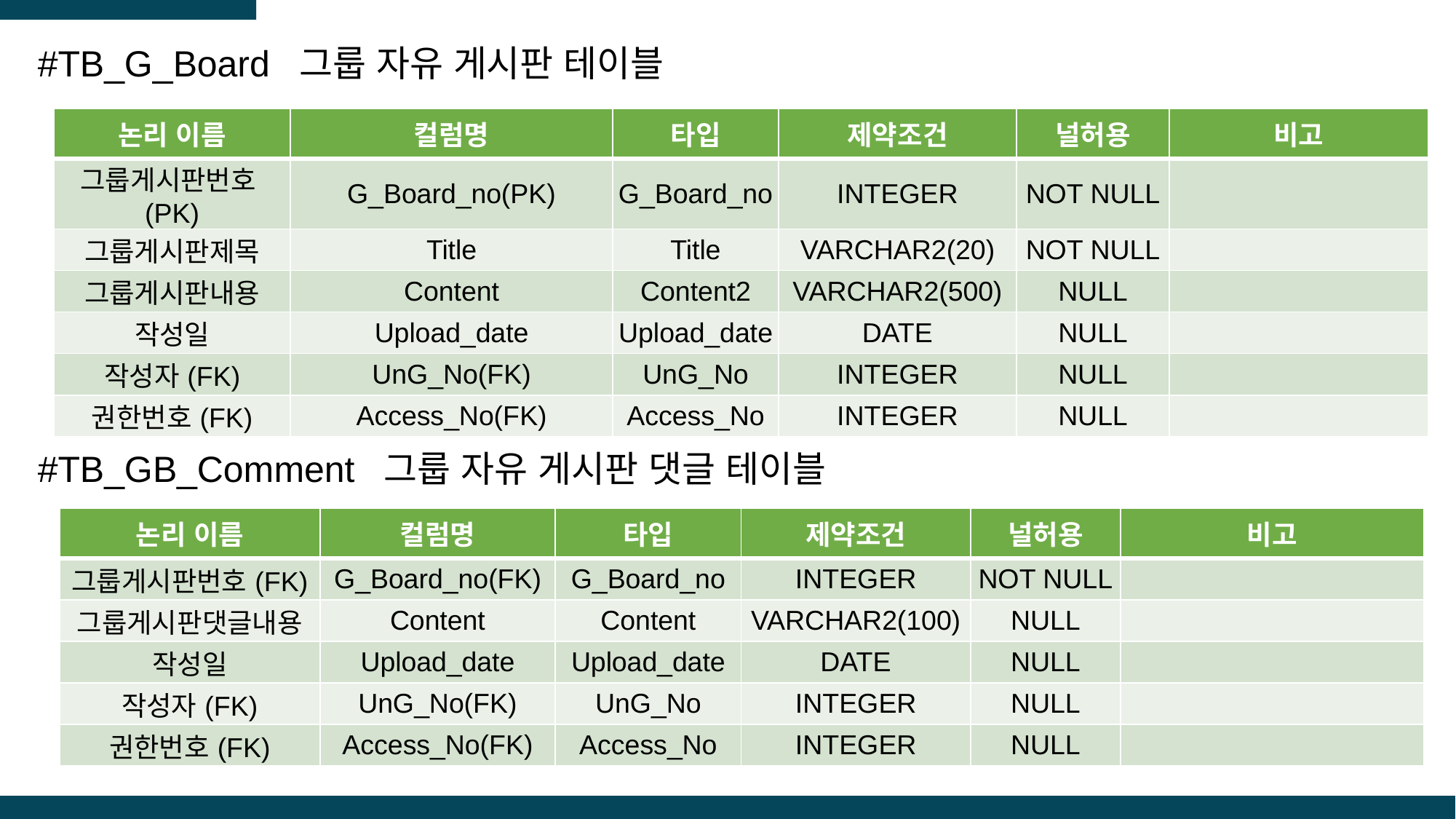

# #TB_G_Board  그룹 자유 게시판 테이블
| 논리 이름 | 컬럼명 | 타입 | 제약조건 | 널허용 | 비고 |
| --- | --- | --- | --- | --- | --- |
| 그룹게시판번호(PK) | G\_Board\_no(PK) | G\_Board\_no | INTEGER | NOT NULL |  |
| 그룹게시판제목 | Title | Title | VARCHAR2(20) | NOT NULL |  |
| 그룹게시판내용 | Content | Content2 | VARCHAR2(500) | NULL |  |
| 작성일 | Upload\_date | Upload\_date | DATE | NULL |  |
| 작성자(FK) | UnG\_No(FK) | UnG\_No | INTEGER | NULL |  |
| 권한번호(FK) | Access\_No(FK) | Access\_No | INTEGER | NULL |  |
#TB_GB_Comment  그룹 자유 게시판 댓글 테이블
| 논리 이름 | 컬럼명 | 타입 | 제약조건 | 널허용 | 비고 |
| --- | --- | --- | --- | --- | --- |
| 그룹게시판번호(FK) | G\_Board\_no(FK) | G\_Board\_no | INTEGER | NOT NULL |  |
| 그룹게시판댓글내용 | Content | Content | VARCHAR2(100) | NULL |  |
| 작성일 | Upload\_date | Upload\_date | DATE | NULL |  |
| 작성자(FK) | UnG\_No(FK) | UnG\_No | INTEGER | NULL |  |
| 권한번호(FK) | Access\_No(FK) | Access\_No | INTEGER | NULL |  |